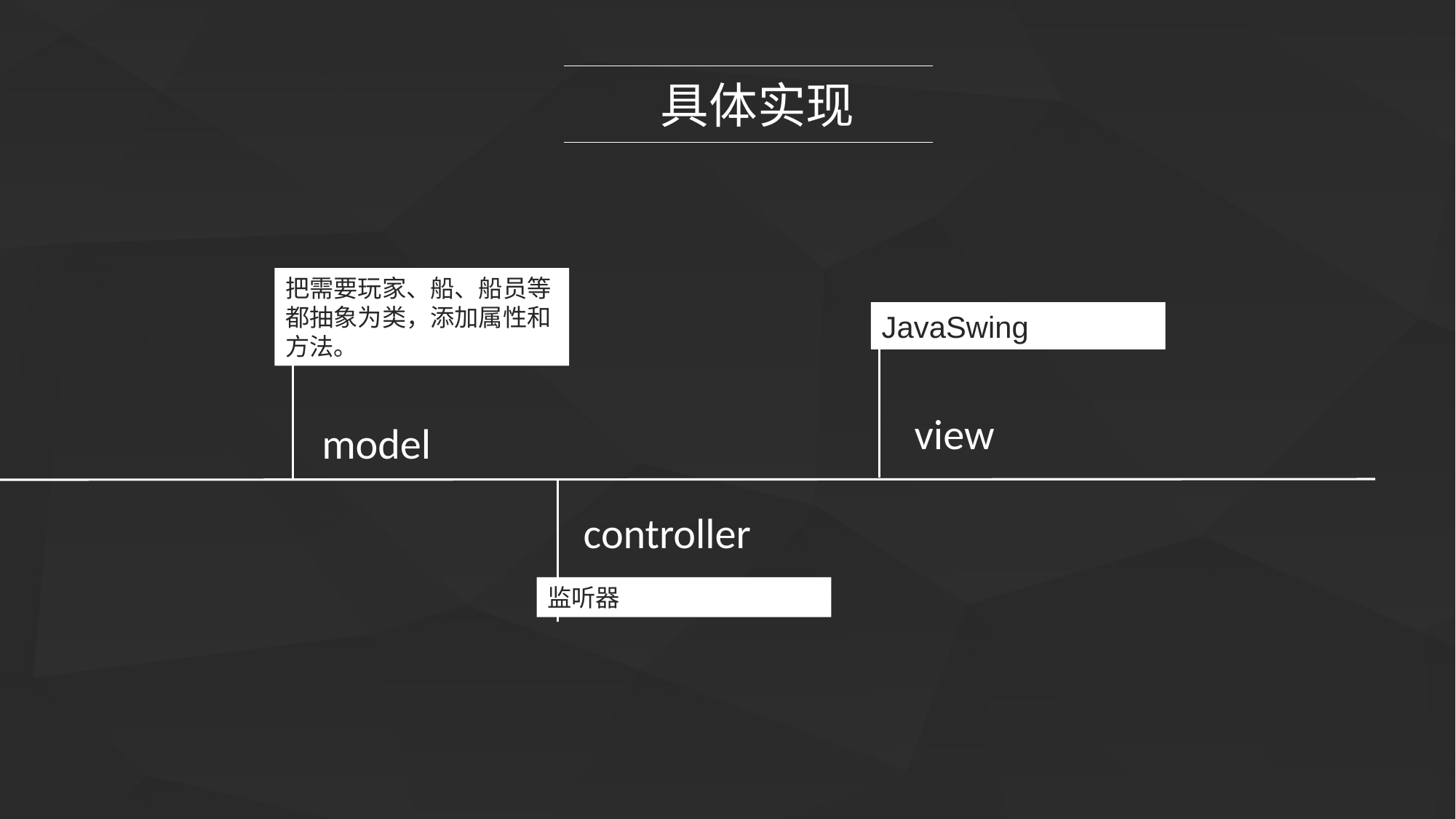

具体实现
把需要玩家、船、船员等都抽象为类，添加属性和方法。
JavaSwing
view
model
controller
监听器